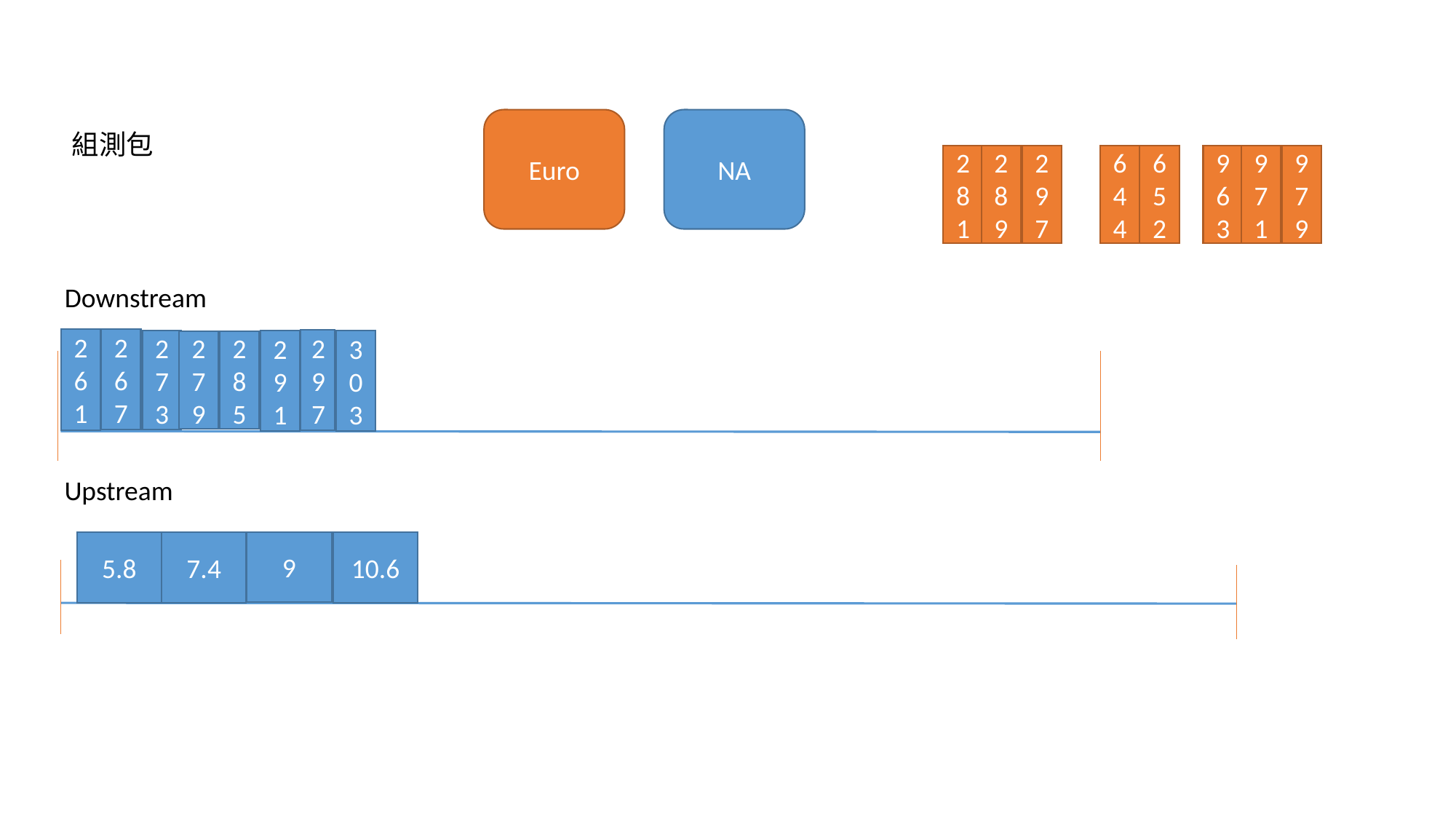

Euro
NA
組測包
971
979
289
297
644
652
963
281
Downstream
261
267
297
273
291
303
279
285
Upstream
10.6
5.8
7.4
9